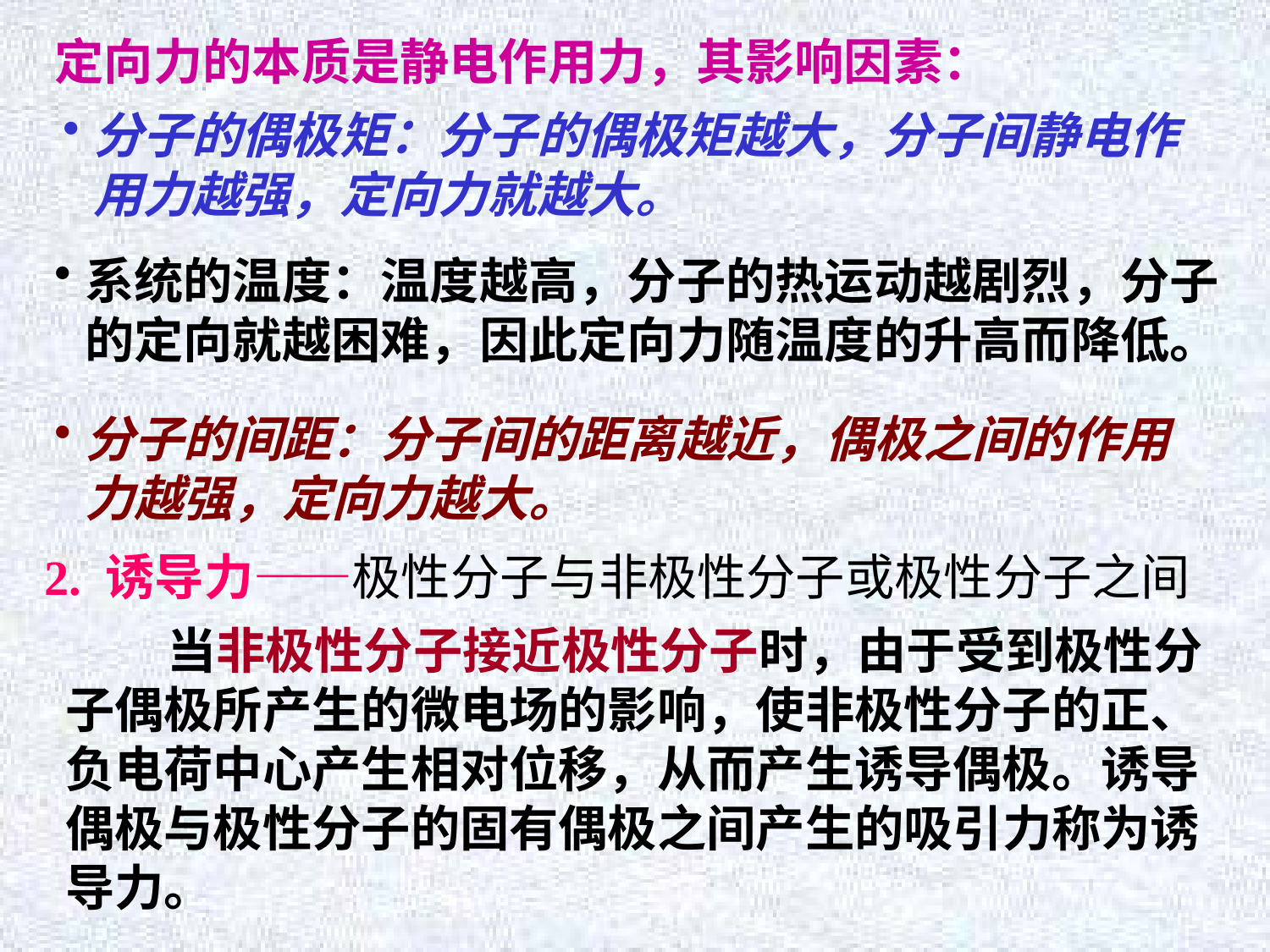

定向力的本质是静电作用力，其影响因素：
分子的偶极矩：分子的偶极矩越大，分子间静电作用力越强，定向力就越大。
系统的温度：温度越高，分子的热运动越剧烈，分子的定向就越困难，因此定向力随温度的升高而降低。
分子的间距：分子间的距离越近，偶极之间的作用力越强，定向力越大。
2. 诱导力——极性分子与非极性分子或极性分子之间
        当非极性分子接近极性分子时，由于受到极性分子偶极所产生的微电场的影响，使非极性分子的正、负电荷中心产生相对位移，从而产生诱导偶极。诱导偶极与极性分子的固有偶极之间产生的吸引力称为诱导力。